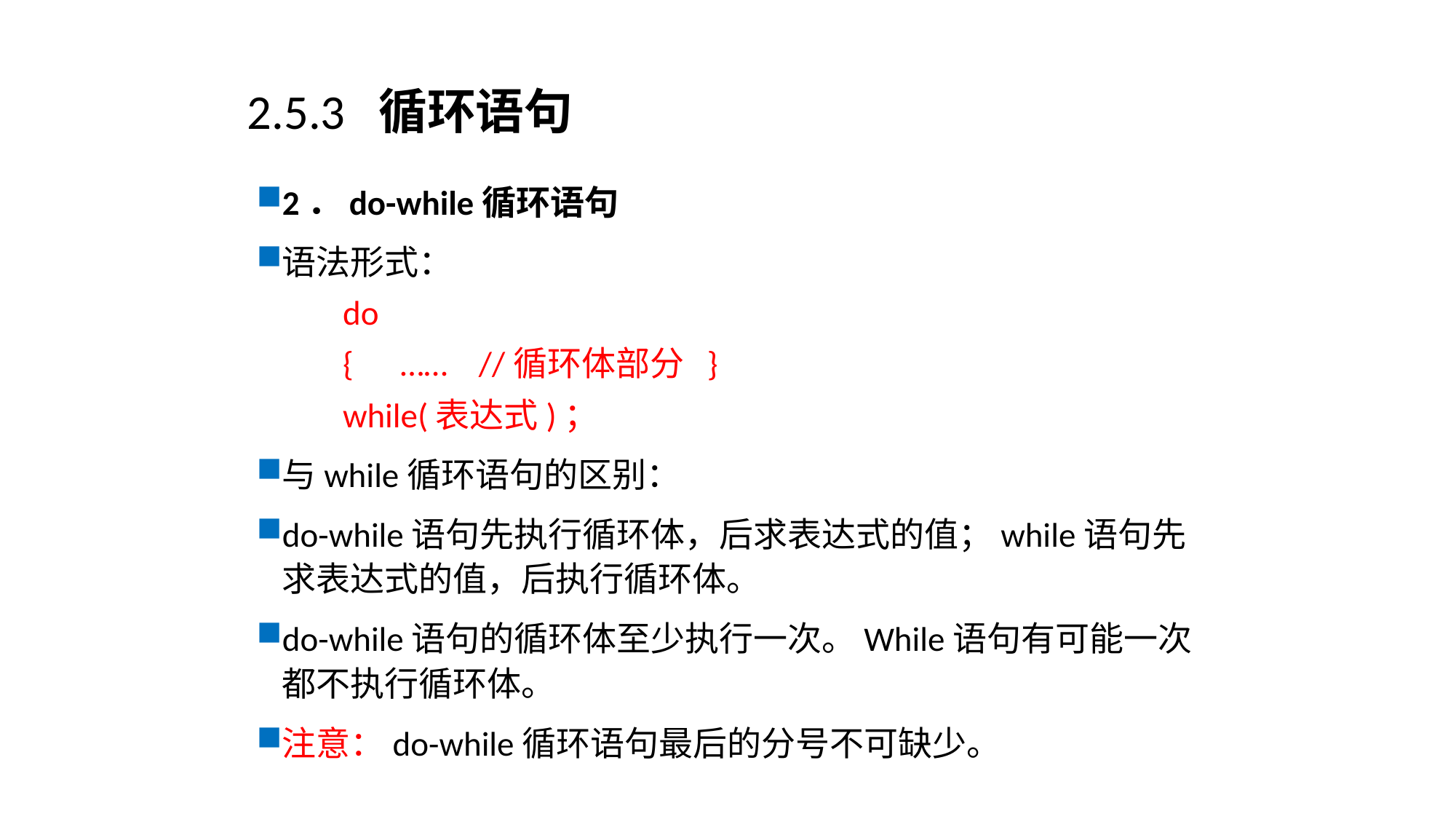

# 2.5.3  循环语句
2．do-while循环语句
语法形式：
           do
           {      ……    //循环体部分  }
           while(表达式)；
与while循环语句的区别：
do-while语句先执行循环体，后求表达式的值；while语句先求表达式的值，后执行循环体。
do-while语句的循环体至少执行一次。While语句有可能一次都不执行循环体。
注意：do-while循环语句最后的分号不可缺少。